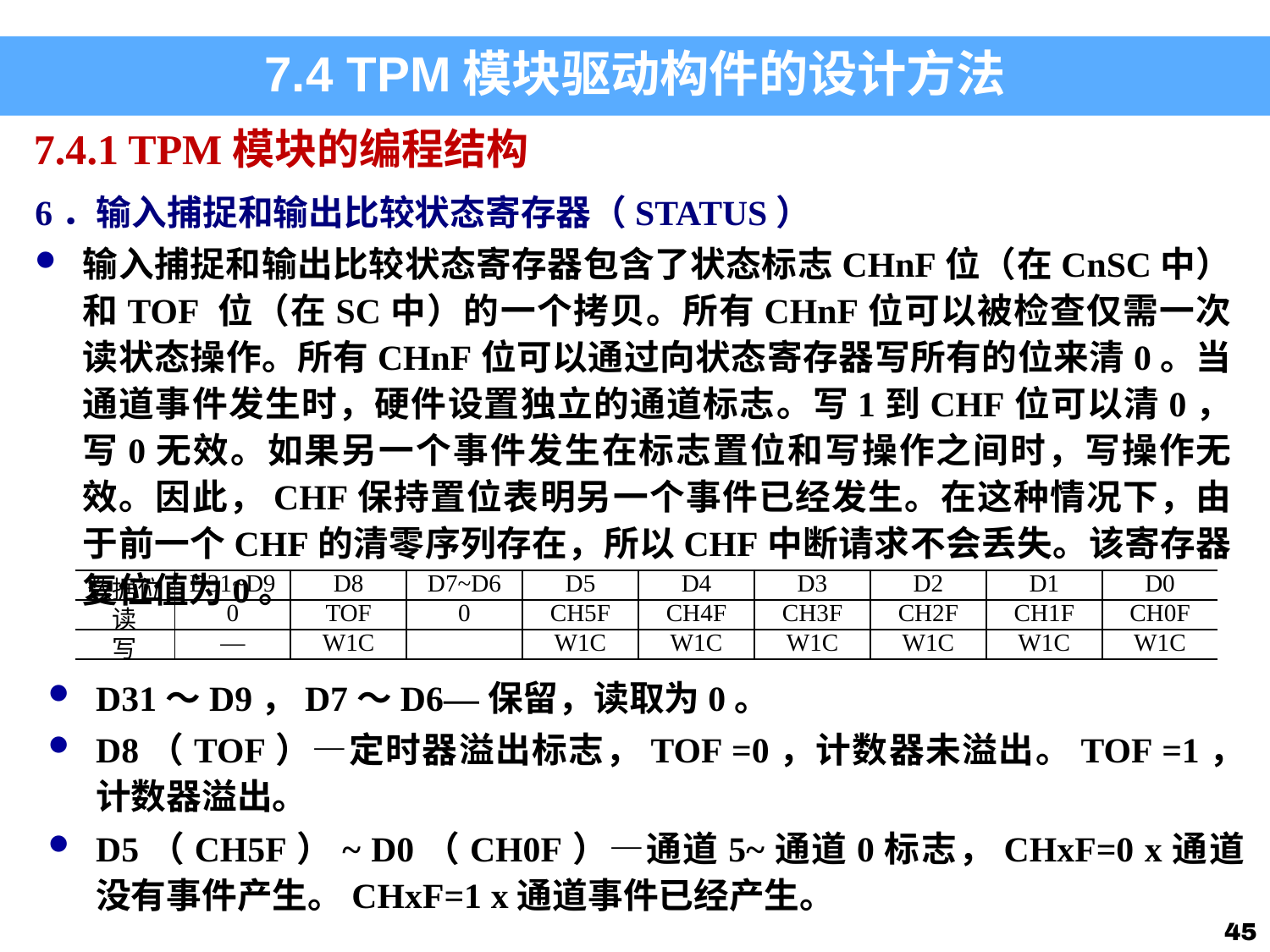

7.4 TPM模块驱动构件的设计方法
7.4.1 TPM模块的编程结构
6．输入捕捉和输出比较状态寄存器（STATUS）
输入捕捉和输出比较状态寄存器包含了状态标志CHnF位（在CnSC中）和TOF 位（在SC中）的一个拷贝。所有CHnF位可以被检查仅需一次读状态操作。所有CHnF位可以通过向状态寄存器写所有的位来清0。当通道事件发生时，硬件设置独立的通道标志。写1到CHF位可以清0，写0无效。如果另一个事件发生在标志置位和写操作之间时，写操作无效。因此，CHF保持置位表明另一个事件已经发生。在这种情况下，由于前一个CHF的清零序列存在，所以CHF中断请求不会丢失。该寄存器复位值为0。
| 数据位 | D31~D9 | D8 | D7~D6 | D5 | D4 | D3 | D2 | D1 | D0 |
| --- | --- | --- | --- | --- | --- | --- | --- | --- | --- |
| 读 | 0 | TOF | 0 | CH5F | CH4F | CH3F | CH2F | CH1F | CH0F |
| 写 | — | W1C |  | W1C | W1C | W1C | W1C | W1C | W1C |
D31～D9，D7～D6—保留，读取为0。
D8（TOF）—定时器溢出标志，TOF =0，计数器未溢出。TOF =1，计数器溢出。
D5（CH5F）~ D0（CH0F）—通道5~通道0标志，CHxF=0 x通道没有事件产生。CHxF=1 x通道事件已经产生。
45